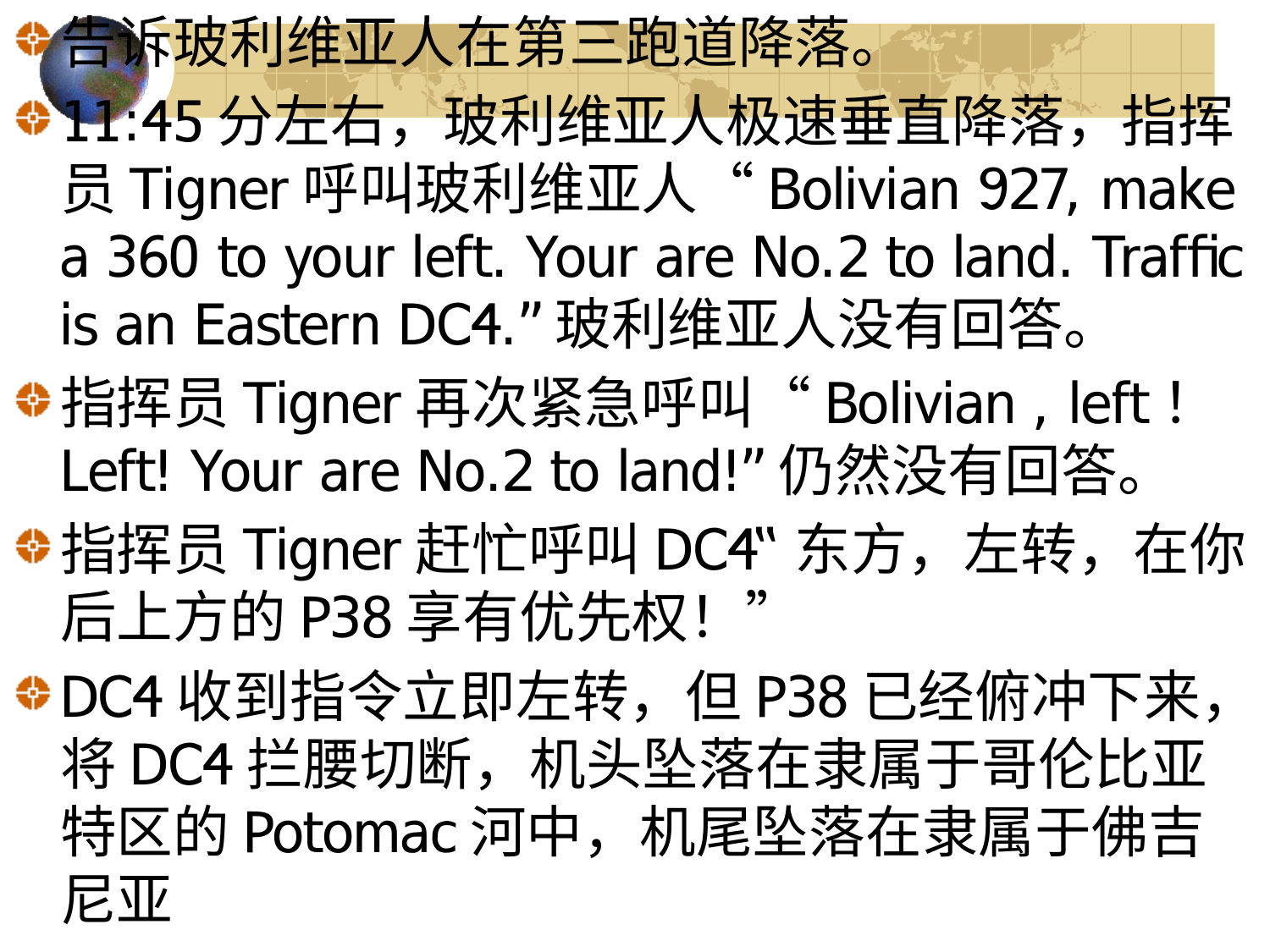

告诉玻利维亚人在第三跑道降落。
11:45分左右，玻利维亚人极速垂直降落，指挥员Tigner呼叫玻利维亚人“Bolivian 927, make a 360 to your left. Your are No.2 to land. Traffic is an Eastern DC4.”玻利维亚人没有回答。
指挥员Tigner再次紧急呼叫“Bolivian , left！Left! Your are No.2 to land!”仍然没有回答。
指挥员Tigner赶忙呼叫DC4“东方，左转，在你后上方的P38享有优先权！”
DC4收到指令立即左转，但P38已经俯冲下来，将DC4拦腰切断，机头坠落在隶属于哥伦比亚特区的Potomac河中，机尾坠落在隶属于佛吉尼亚